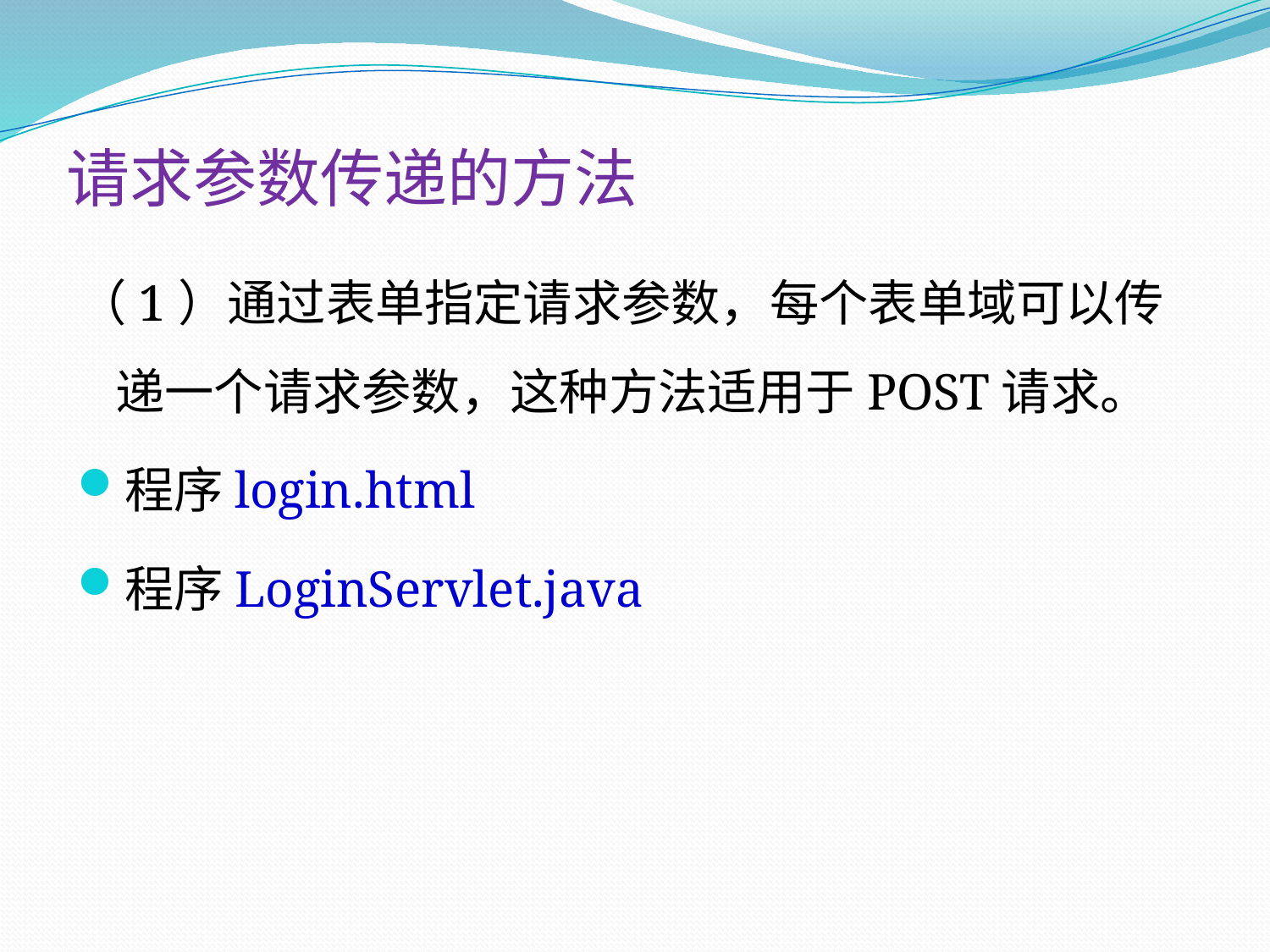

# 请求参数传递的方法
（1）通过表单指定请求参数，每个表单域可以传递一个请求参数，这种方法适用于POST请求。
程序login.html
程序LoginServlet.java